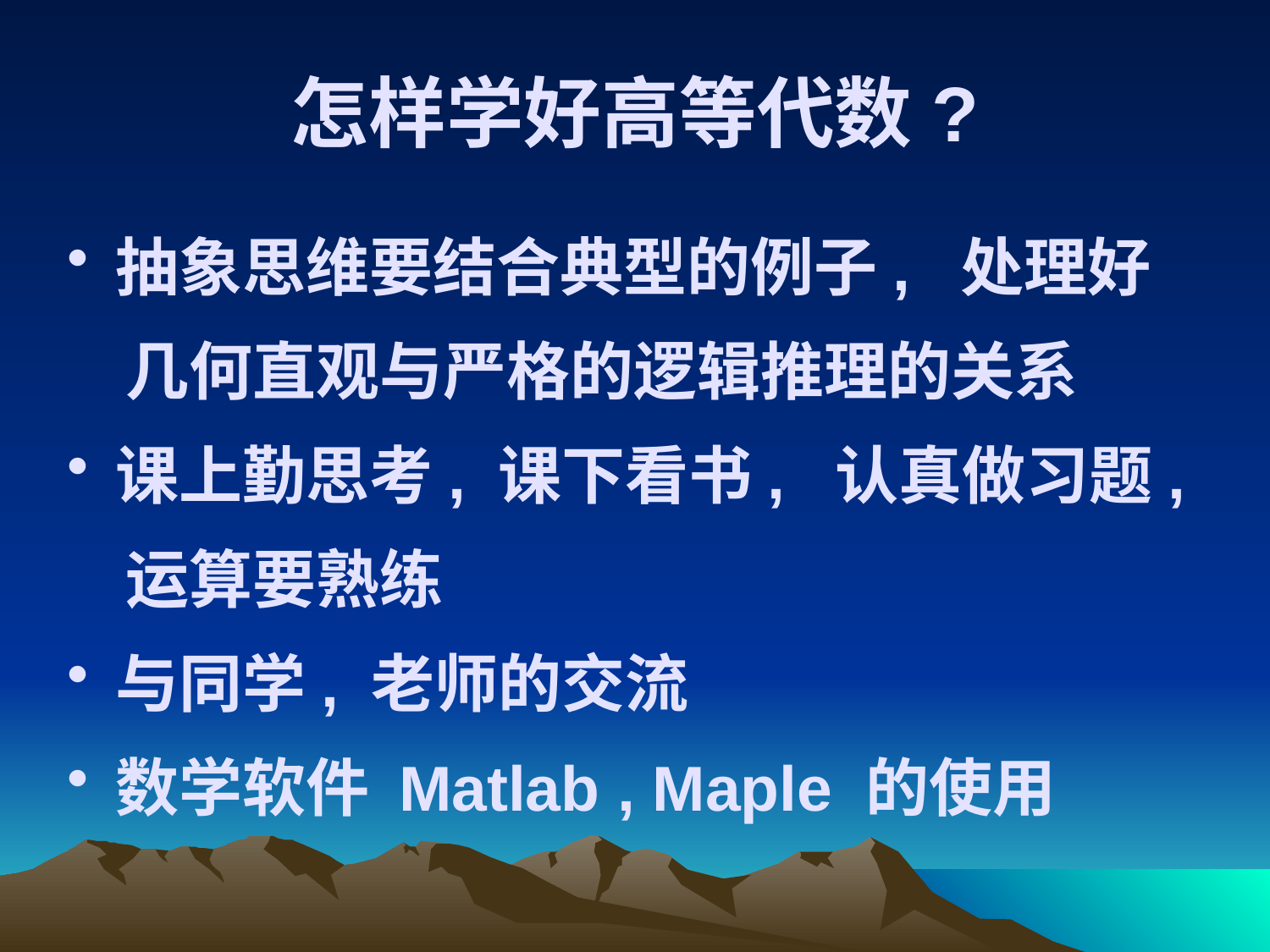

# 怎样学好高等代数?
抽象思维要结合典型的例子,  处理好
   几何直观与严格的逻辑推理的关系
课上勤思考, 课下看书,  认真做习题,
   运算要熟练
与同学, 老师的交流
数学软件 Matlab , Maple 的使用